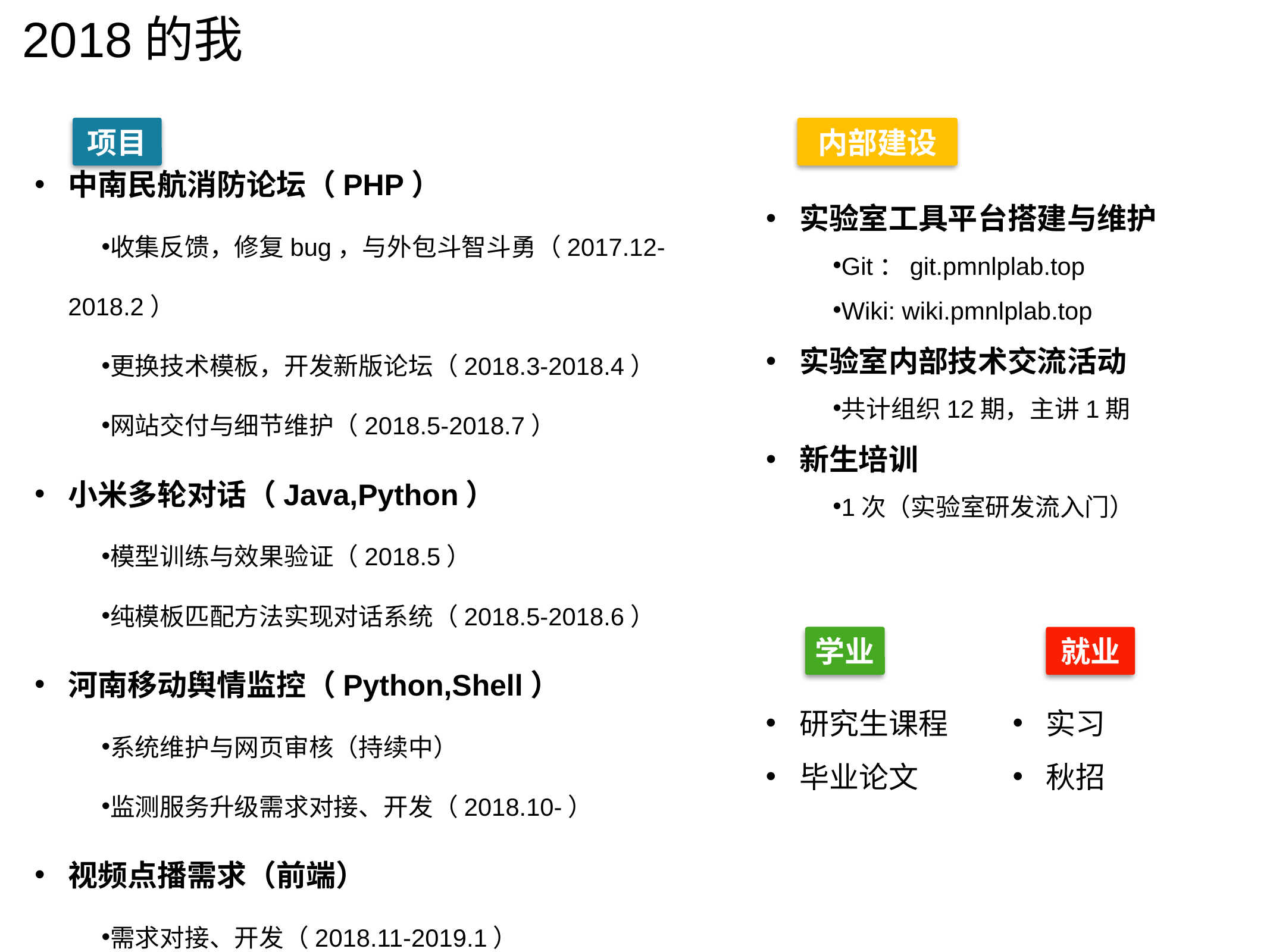

# 2018的我
项目
中南民航消防论坛（PHP）
收集反馈，修复bug，与外包斗智斗勇（2017.12-2018.2）
更换技术模板，开发新版论坛（2018.3-2018.4）
网站交付与细节维护（2018.5-2018.7）
小米多轮对话（Java,Python）
模型训练与效果验证（2018.5）
纯模板匹配方法实现对话系统（2018.5-2018.6）
河南移动舆情监控（Python,Shell）
系统维护与网页审核（持续中）
监测服务升级需求对接、开发（2018.10-）
视频点播需求（前端）
需求对接、开发（2018.11-2019.1）
内部建设
实验室工具平台搭建与维护
Git：git.pmnlplab.top
Wiki: wiki.pmnlplab.top
实验室内部技术交流活动
共计组织12期，主讲1期
新生培训
1次（实验室研发流入门）
学业
研究生课程
毕业论文
就业
实习
秋招